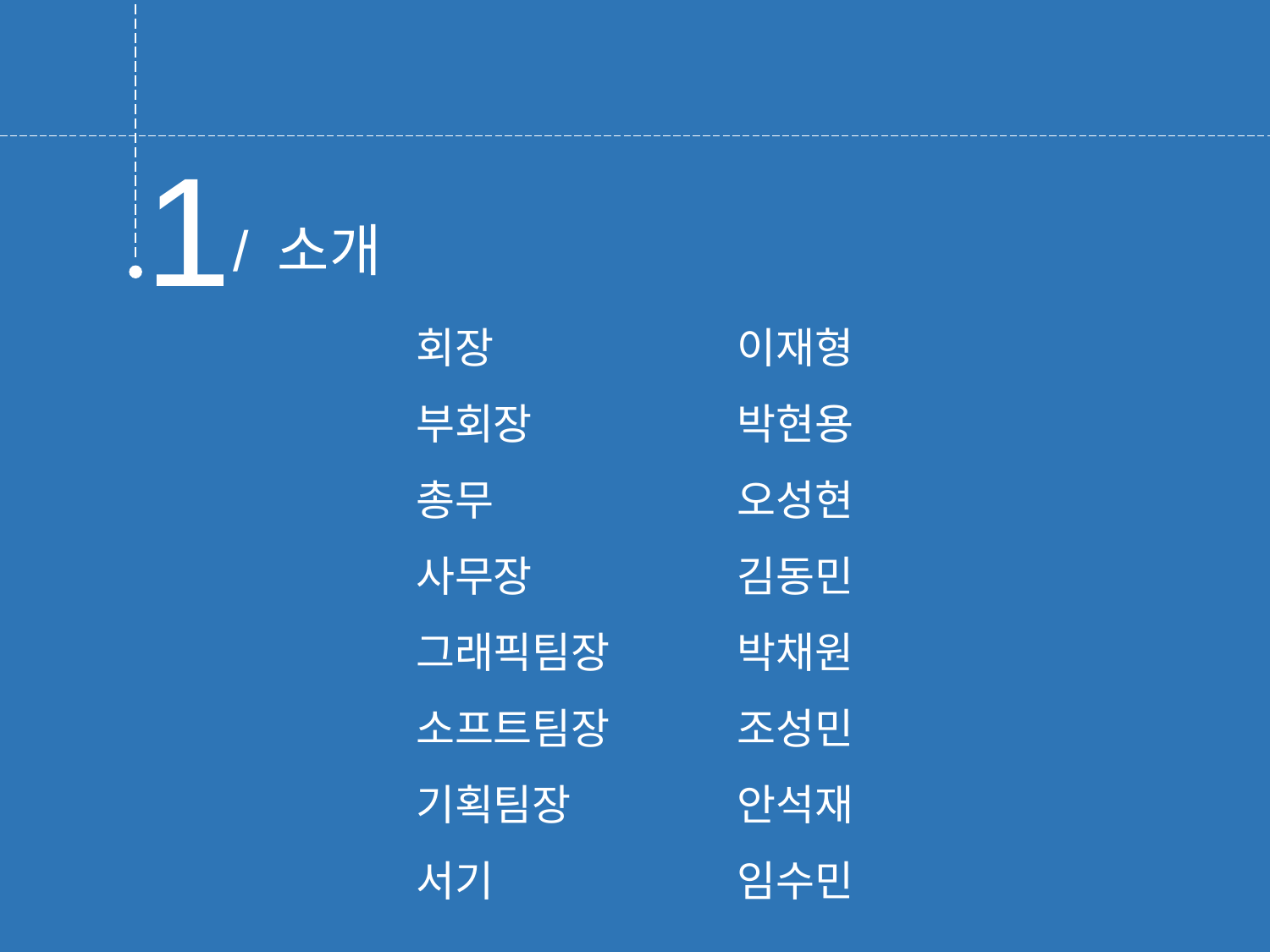

1
 / 소개

회장
부회장
총무
사무장
그래픽팀장
소프트팀장
기획팀장
서기
이재형
박현용
오성현
김동민
박채원
조성민
안석재
임수민